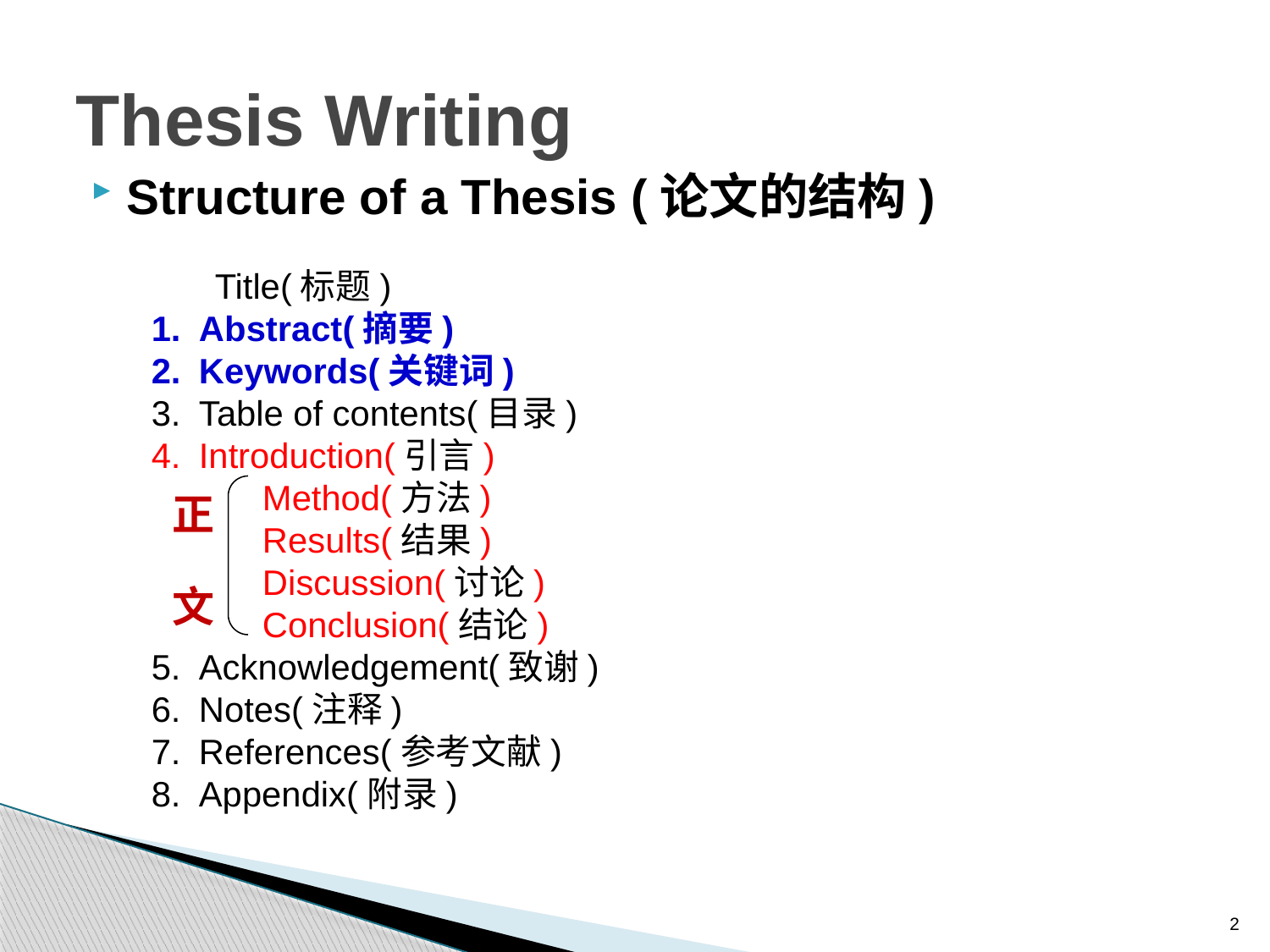

# Thesis Writing
Structure of a Thesis (论文的结构)

Title(标题)
Abstract(摘要)
Keywords(关键词)
Table of contents(目录)
Introduction(引言)
	Method(方法)
	Results(结果)
	Discussion(讨论)
	Conclusion(结论)
Acknowledgement(致谢)
Notes(注释)
References(参考文献)
Appendix(附录)

正
文

2